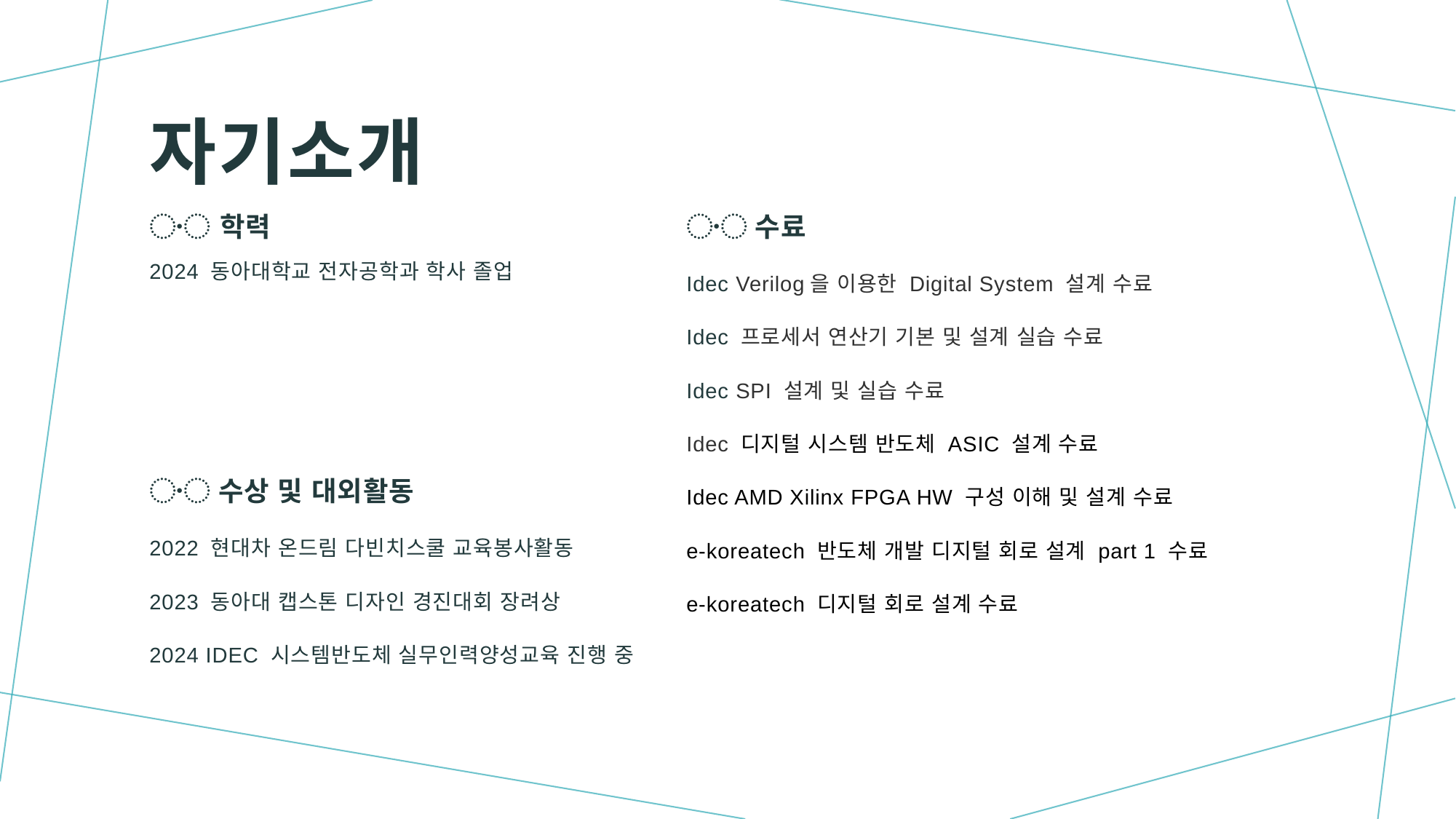

# 자기소개
〮 학력
2024 동아대학교 전자공학과 학사 졸업

〮 수료
Idec Verilog을 이용한 Digital System 설계 수료
Idec 프로세서 연산기 기본 및 설계 실습 수료
Idec SPI 설계 및 실습 수료
Idec 디지털 시스템 반도체 ASIC 설계 수료
Idec AMD Xilinx FPGA HW 구성 이해 및 설계 수료
e-koreatech 반도체 개발 디지털 회로 설계 part 1 수료
e-koreatech 디지털 회로 설계 수료

〮 수상 및 대외활동
2022 현대차 온드림 다빈치스쿨 교육봉사활동
2023 동아대 캡스톤 디자인 경진대회 장려상
2024 IDEC 시스템반도체 실무인력양성교육 진행 중